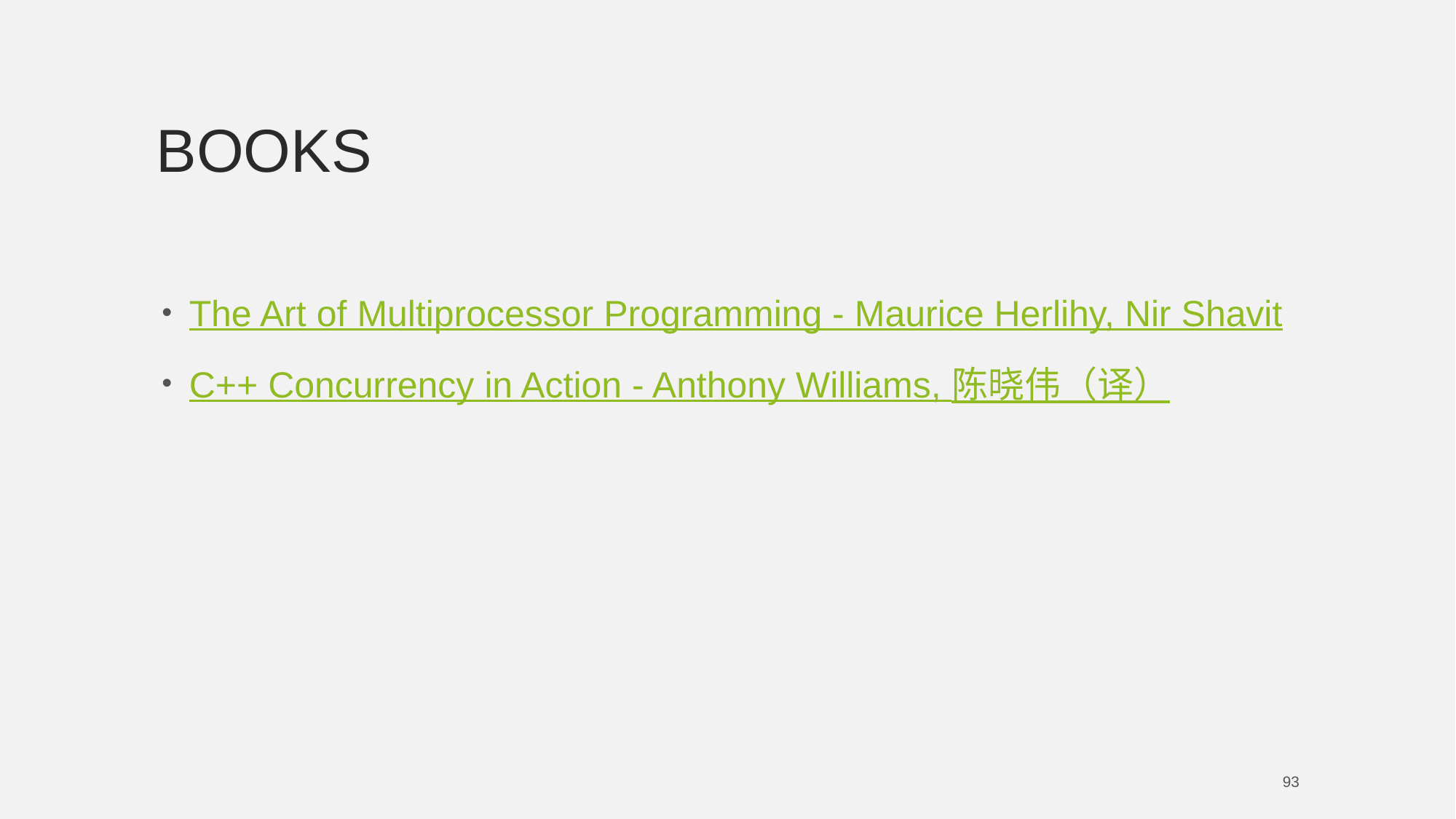

# Books

The Art of Multiprocessor Programming - Maurice Herlihy, Nir Shavit
C++ Concurrency in Action - Anthony Williams, 陈晓伟（译）
93